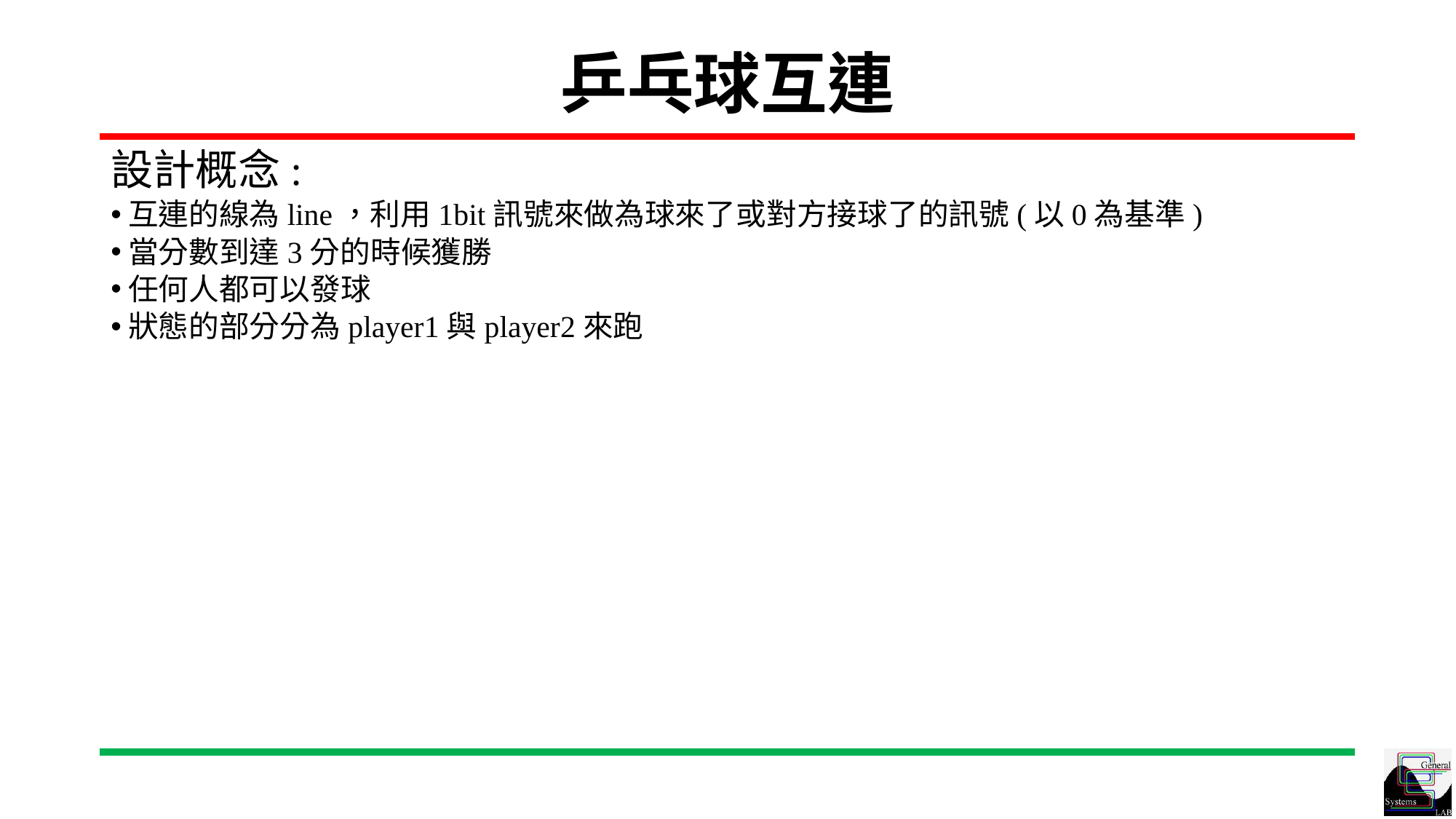

# 乒乓球互連
設計概念:
互連的線為line，利用1bit訊號來做為球來了或對方接球了的訊號(以0為基準)
當分數到達3分的時候獲勝
任何人都可以發球
狀態的部分分為player1與player2來跑